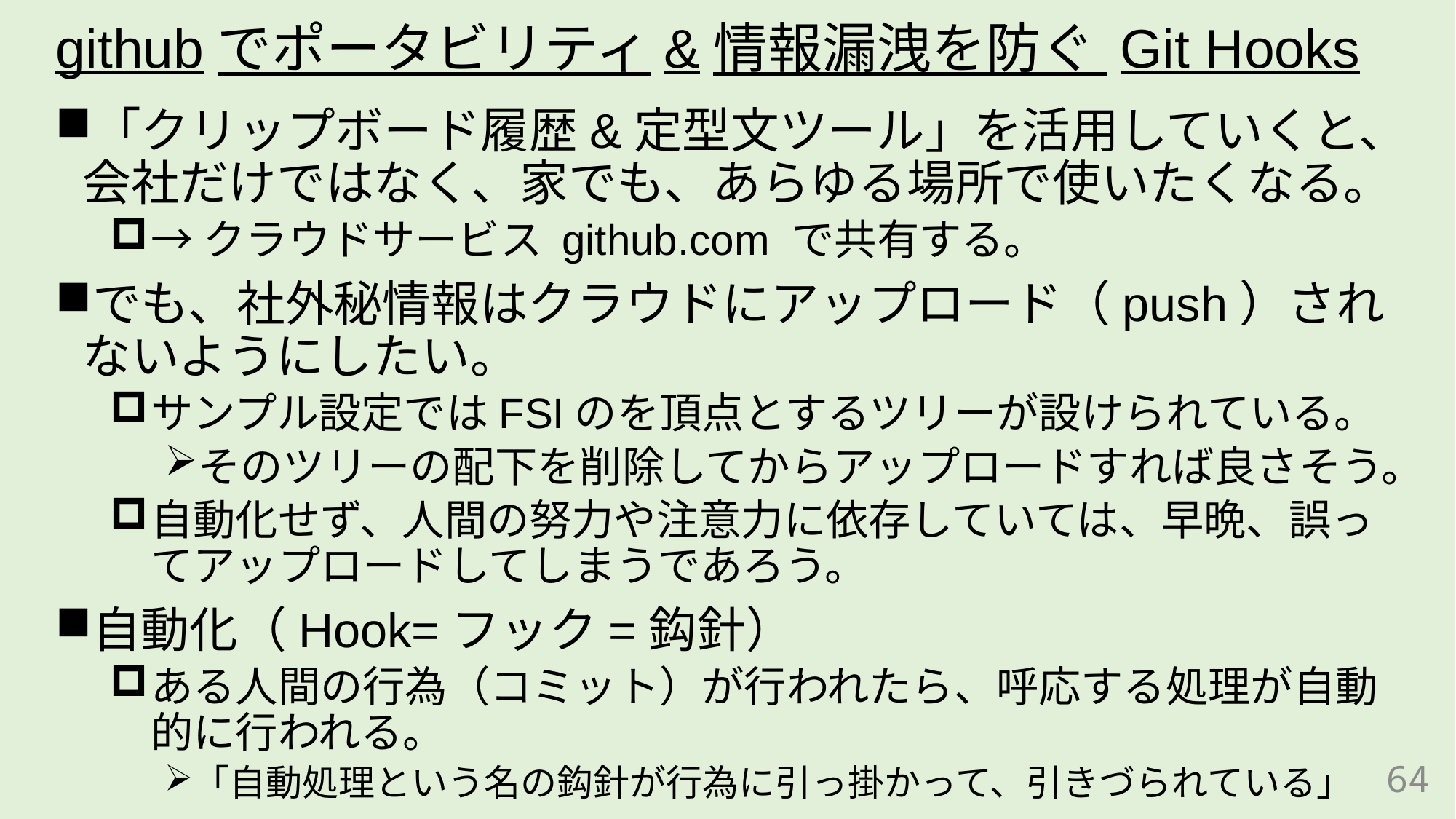

# githubでポータビリティ&情報漏洩を防ぐ Git Hooks
「クリップボード履歴&定型文ツール」を活用していくと、会社だけではなく、家でも、あらゆる場所で使いたくなる。
→クラウドサービス github.com で共有する。
でも、社外秘情報はクラウドにアップロード（push）されないようにしたい。
サンプル設定ではFSIのを頂点とするツリーが設けられている。
そのツリーの配下を削除してからアップロードすれば良さそう。
自動化せず、人間の努力や注意力に依存していては、早晩、誤ってアップロードしてしまうであろう。
自動化（Hook=フック=鈎針）
ある人間の行為（コミット）が行われたら、呼応する処理が自動的に行われる。
「自動処理という名の鈎針が行為に引っ掛かって、引きづられている」
64